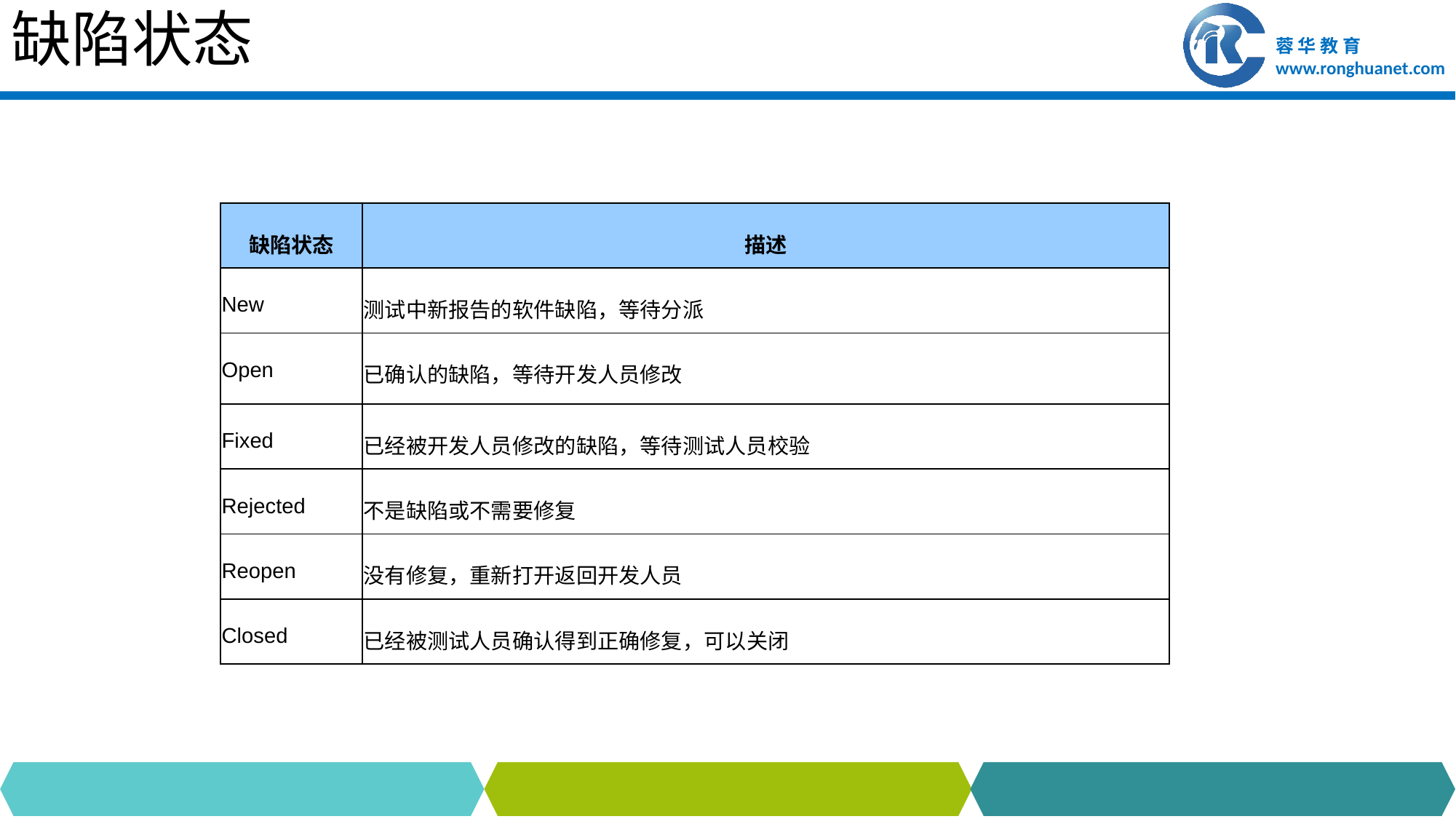

# 缺陷状态
| 缺陷状态 | 描述 |
| --- | --- |
| New | 测试中新报告的软件缺陷，等待分派 |
| Open | 已确认的缺陷，等待开发人员修改 |
| Fixed | 已经被开发人员修改的缺陷，等待测试人员校验 |
| Rejected | 不是缺陷或不需要修复 |
| Reopen | 没有修复，重新打开返回开发人员 |
| Closed | 已经被测试人员确认得到正确修复，可以关闭 |